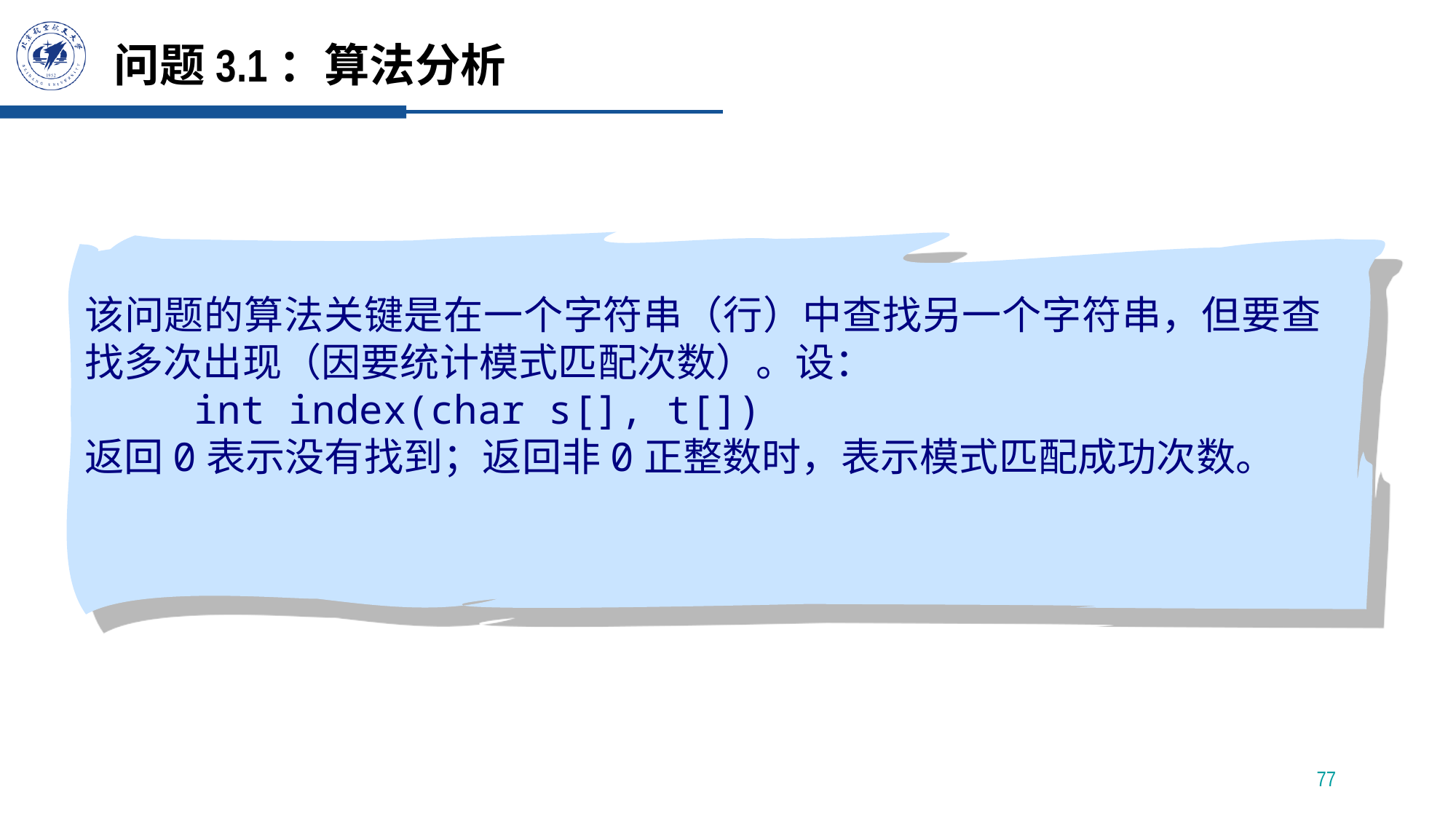

# 问题3.1：算法分析

该问题的算法关键是在一个字符串（行）中查找另一个字符串，但要查找多次出现（因要统计模式匹配次数）。设：
	int index(char s[], t[])
返回0表示没有找到；返回非0正整数时，表示模式匹配成功次数。
77